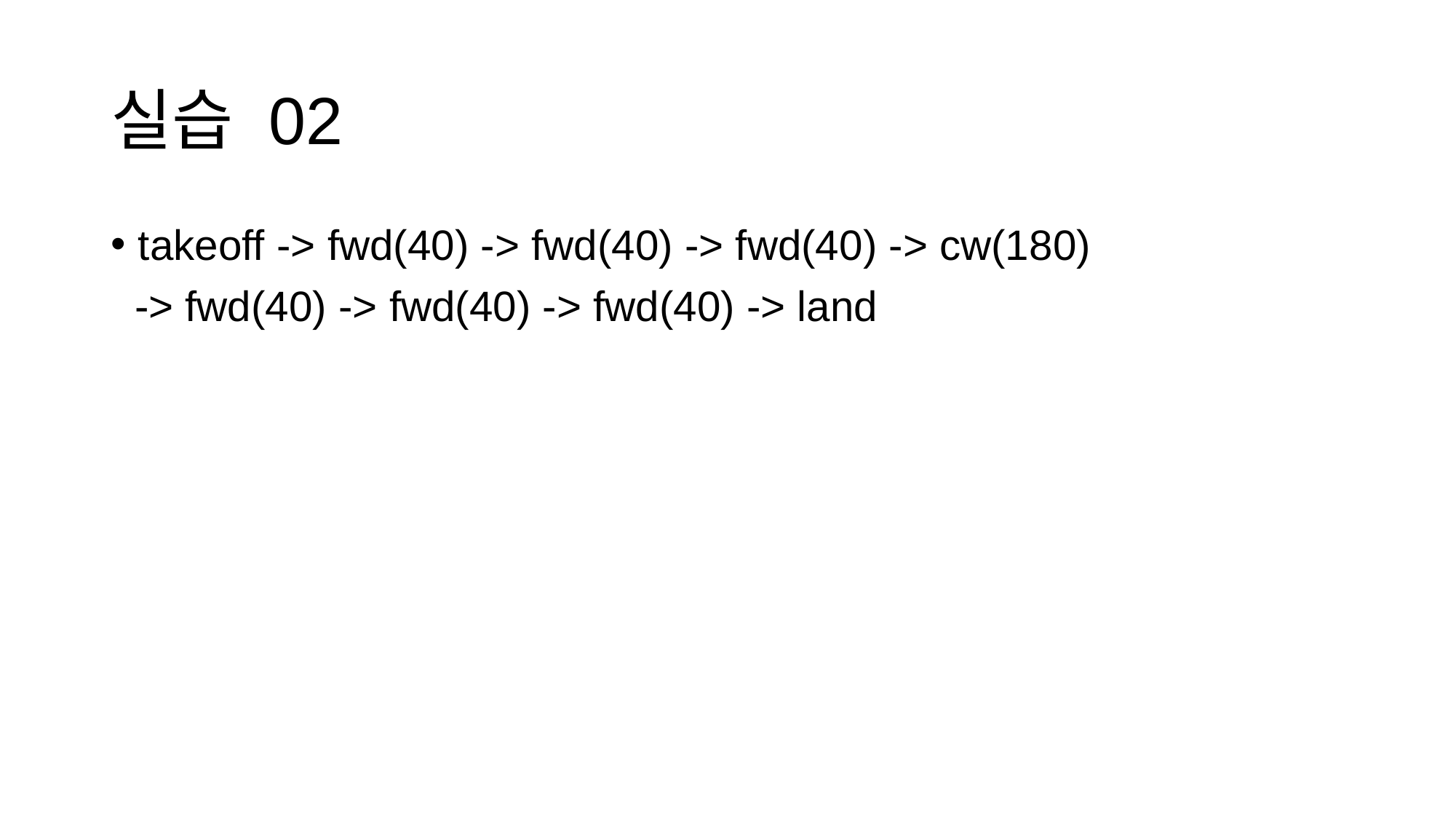

# 실습 02
takeoff -> fwd(40) -> fwd(40) -> fwd(40) -> cw(180)
  -> fwd(40) -> fwd(40) -> fwd(40) -> land